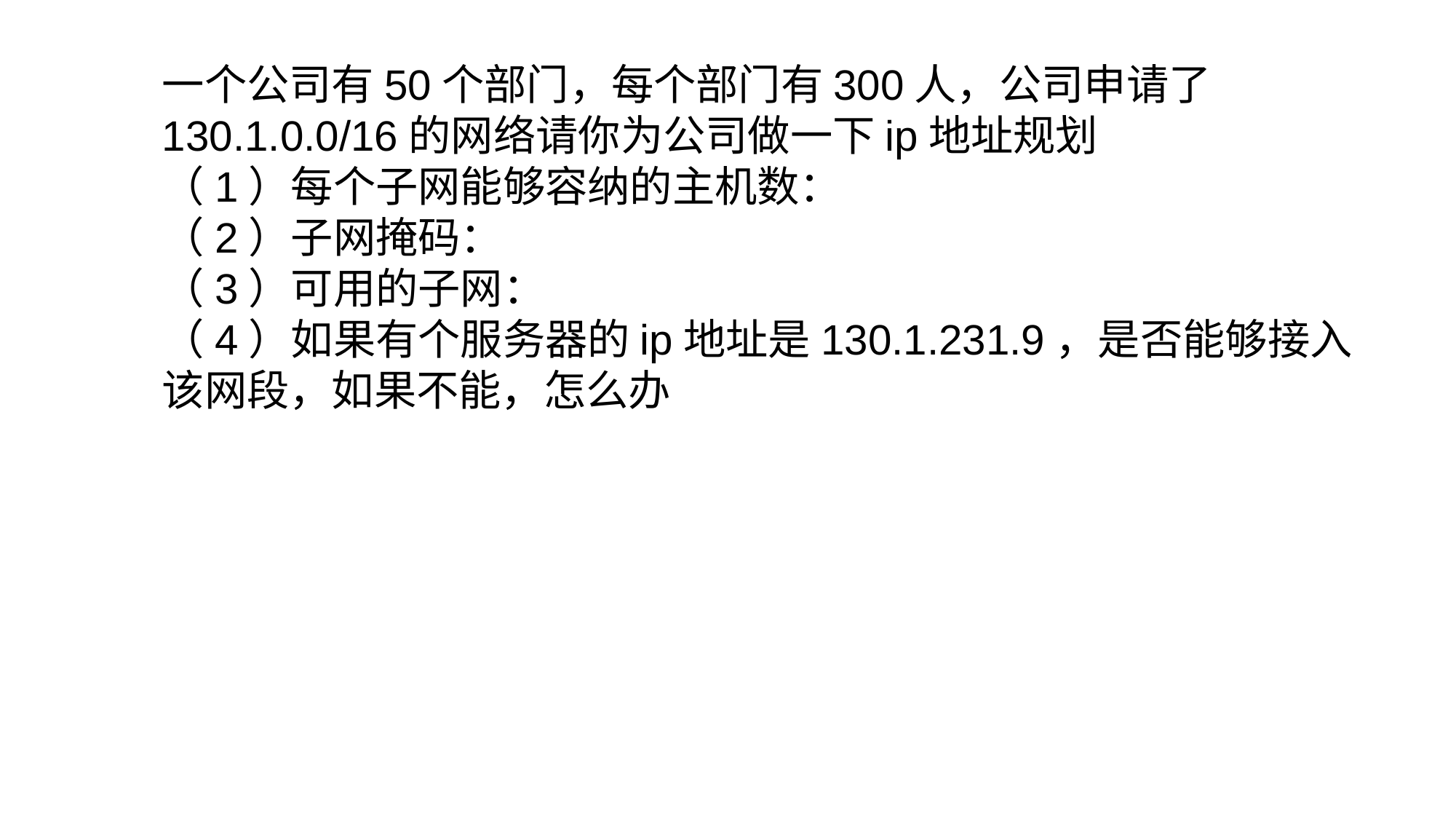

一个公司有50个部门，每个部门有300人，公司申请了130.1.0.0/16的网络请你为公司做一下ip地址规划
（1）每个子网能够容纳的主机数：
（2）子网掩码：
（3）可用的子网：
（4）如果有个服务器的ip地址是130.1.231.9，是否能够接入该网段，如果不能，怎么办